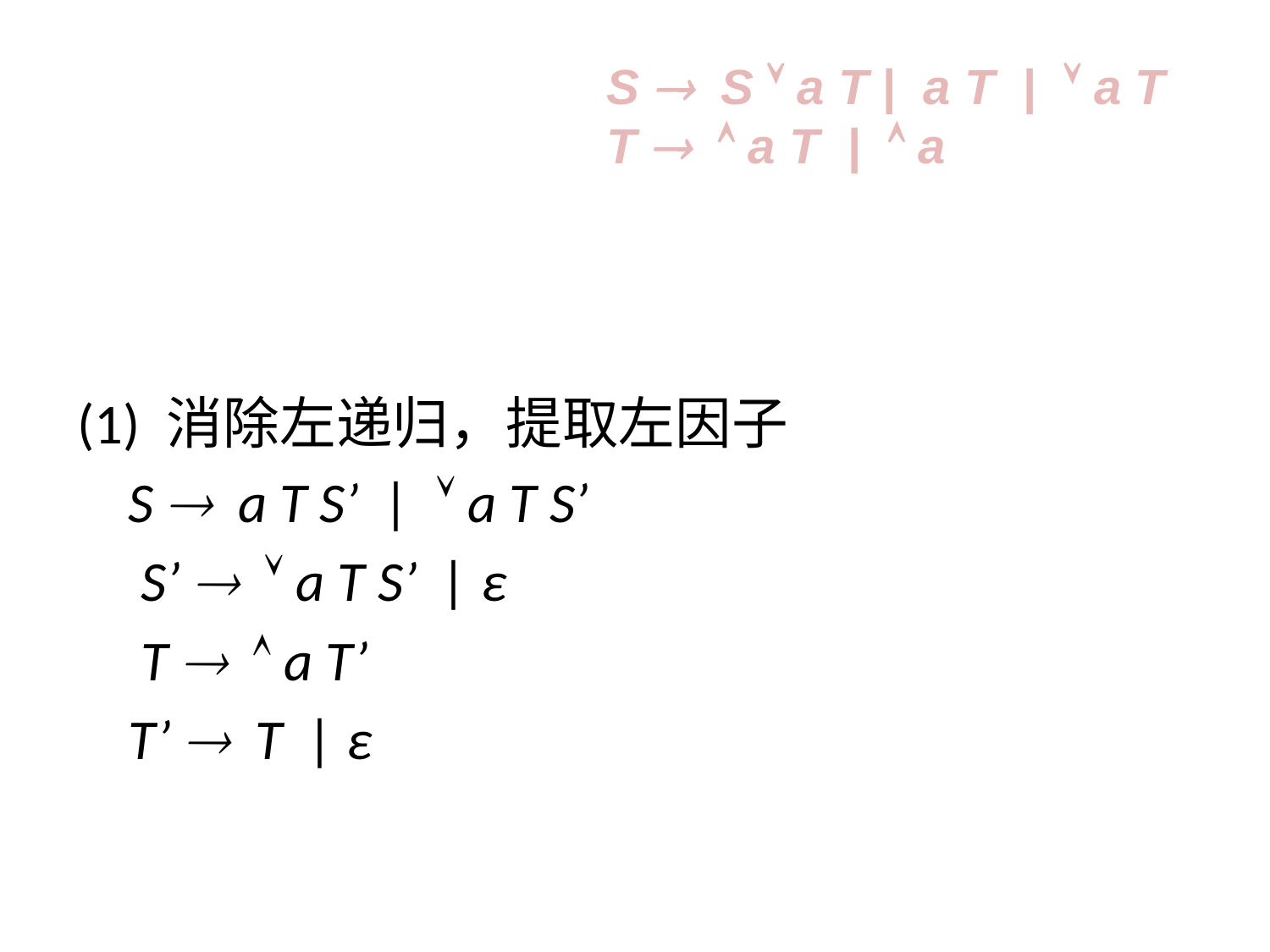

S →  S ∨ a T |  a T  |  ∨ a T
T →  ∧ a T  |  ∧ a
(1) 消除左递归，提取左因子
    S →  a T S’  |  ∨ a T S’
     S’ →  ∨ a T S’  | ε
     T →  ∧ a T’
    T’ →  T  | ε